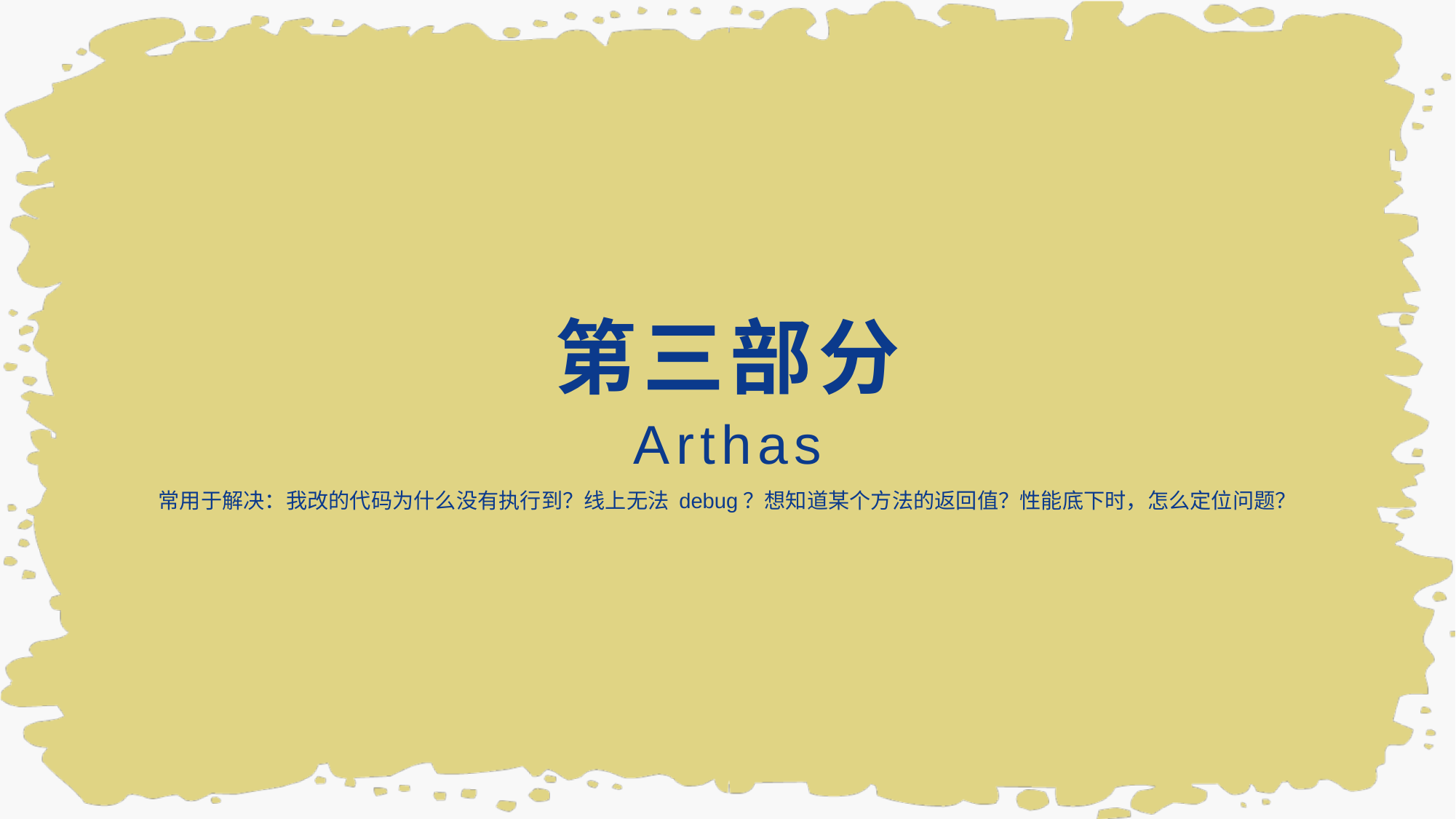

第三部分
Arthas
常用于解决：我改的代码为什么没有执行到？线上无法 debug？想知道某个方法的返回值？性能底下时，怎么定位问题？